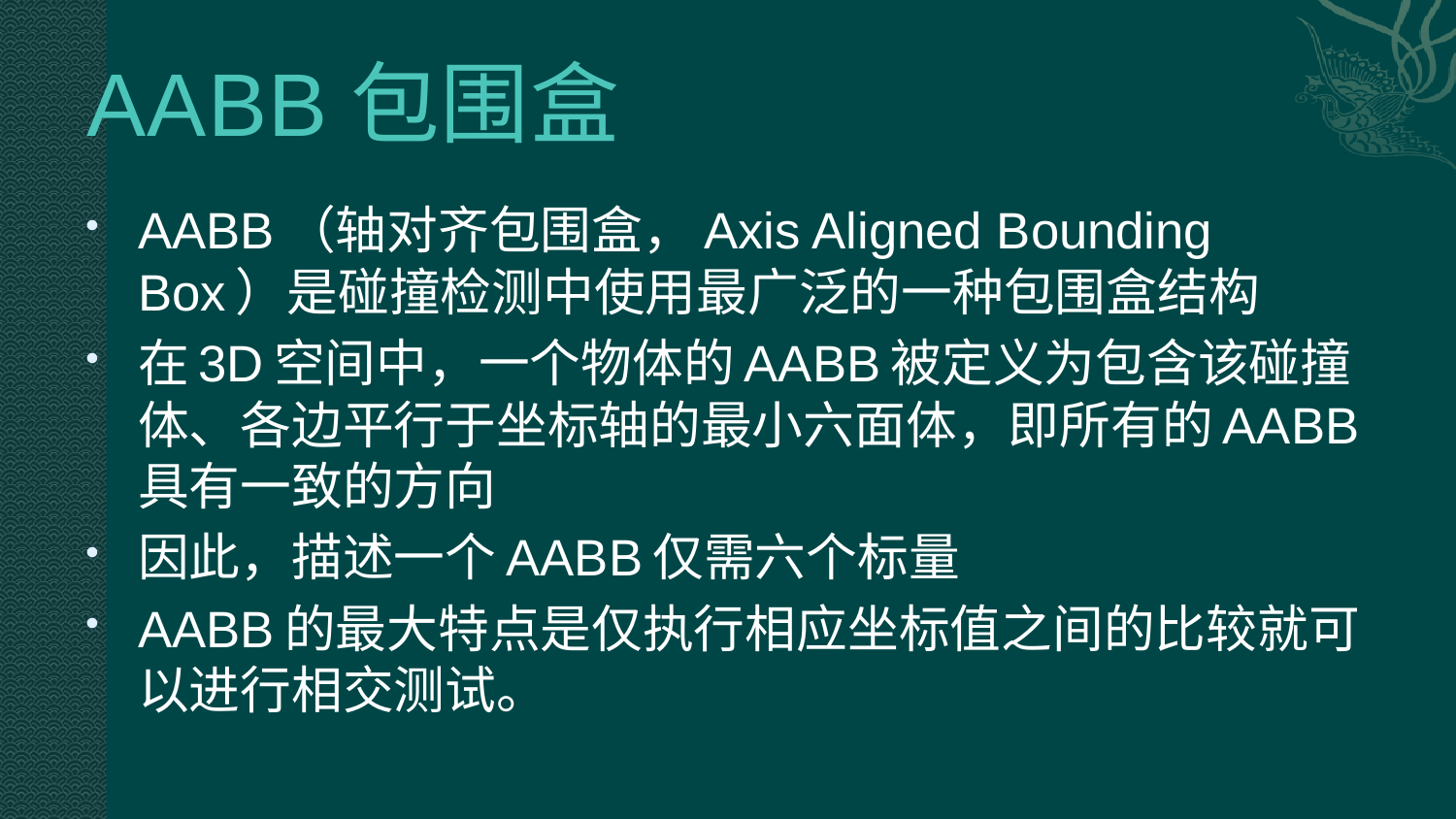

# AABB包围盒
AABB（轴对齐包围盒，Axis Aligned Bounding Box）是碰撞检测中使用最广泛的一种包围盒结构
在3D空间中，一个物体的AABB被定义为包含该碰撞体、各边平行于坐标轴的最小六面体，即所有的AABB具有一致的方向
因此，描述一个AABB仅需六个标量
AABB的最大特点是仅执行相应坐标值之间的比较就可以进行相交测试。